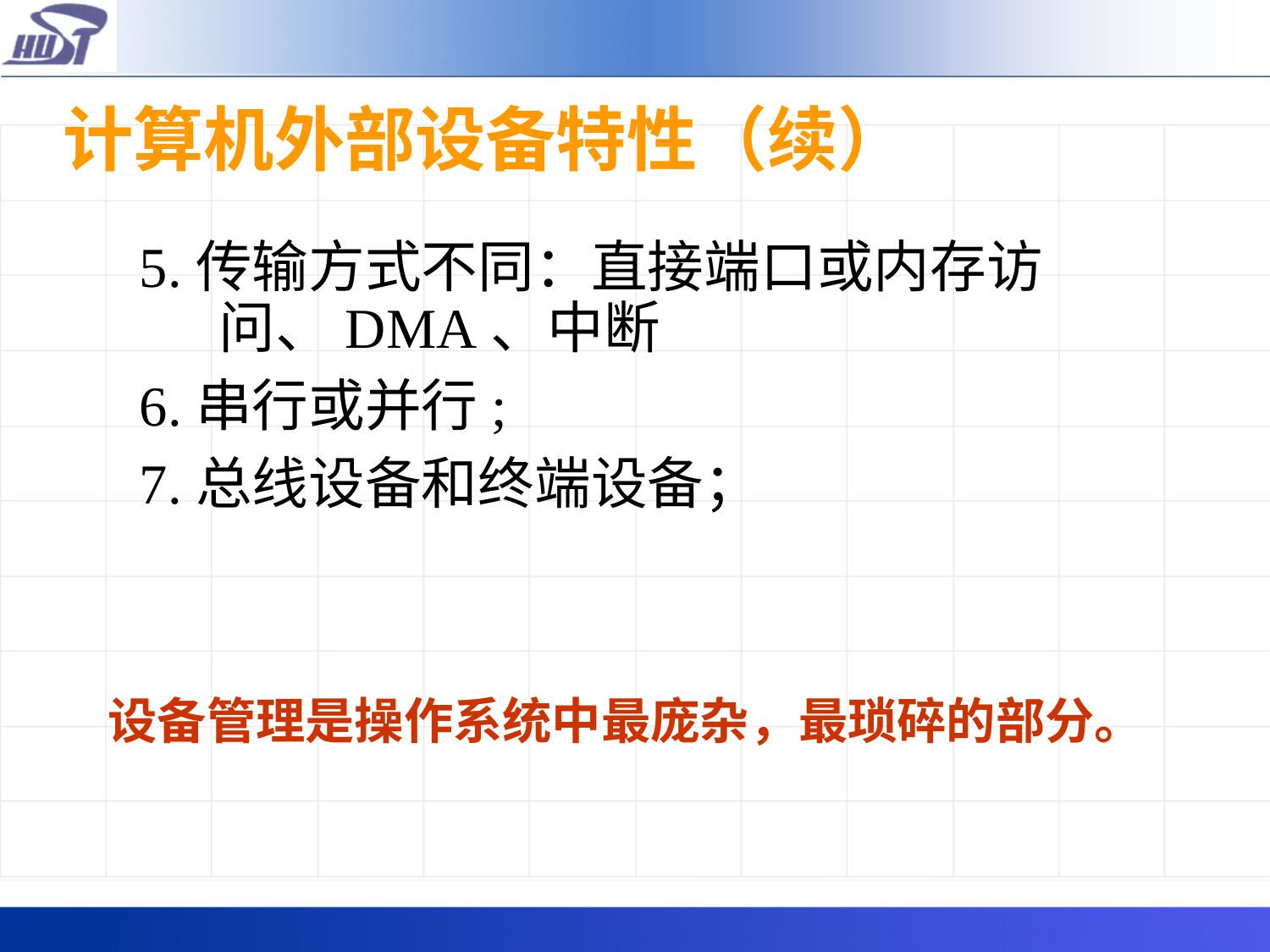

# 计算机外部设备特性（续）
5.传输方式不同：直接端口或内存访问、DMA、中断
6.串行或并行;
7.总线设备和终端设备；
设备管理是操作系统中最庞杂，最琐碎的部分。